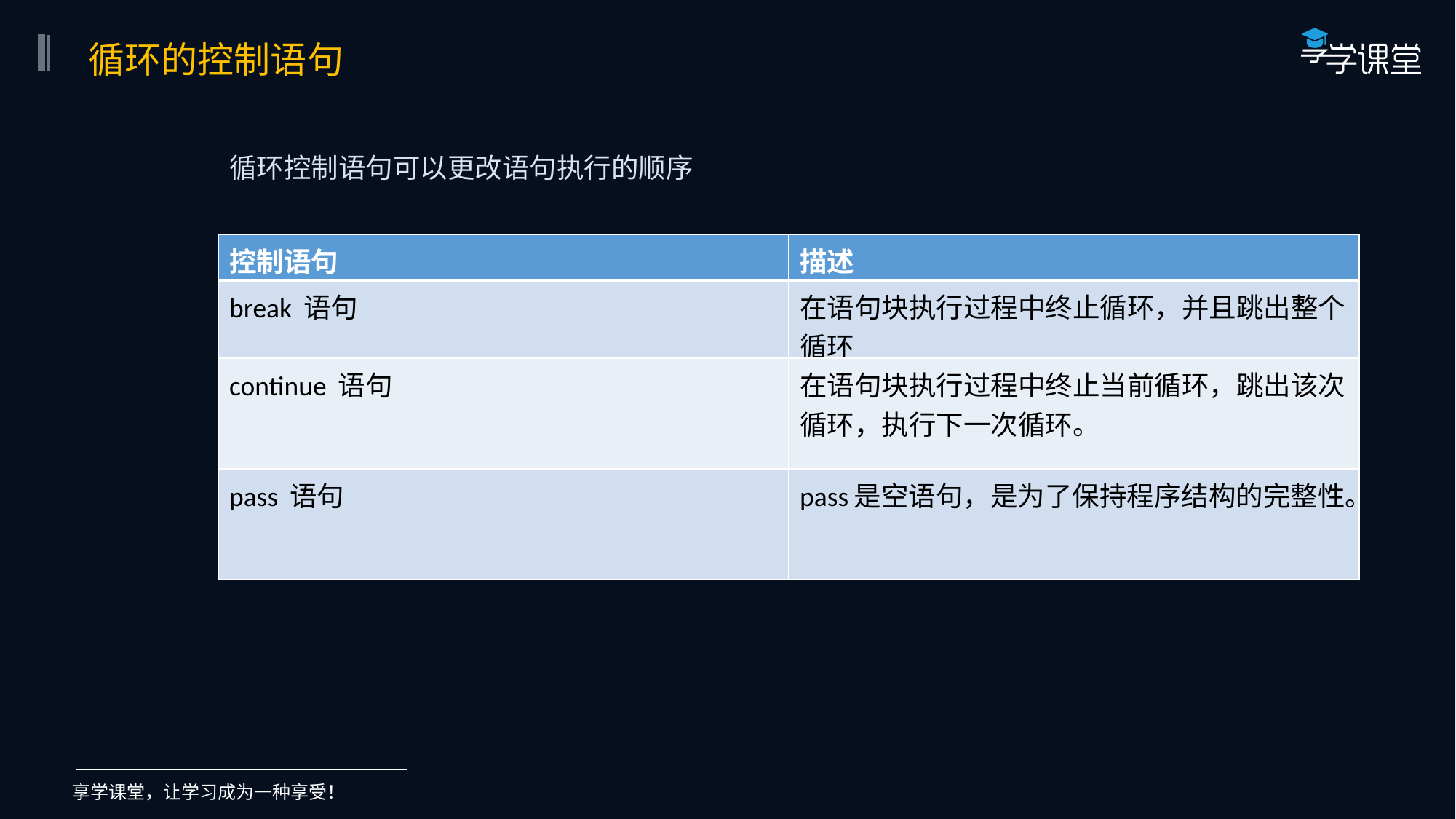

循环的控制语句
循环控制语句可以更改语句执行的顺序
| 控制语句 | 描述 |
| --- | --- |
| break 语句 | 在语句块执行过程中终止循环，并且跳出整个循环 |
| continue 语句 | 在语句块执行过程中终止当前循环，跳出该次循环，执行下一次循环。 |
| pass 语句 | pass是空语句，是为了保持程序结构的完整性。 |